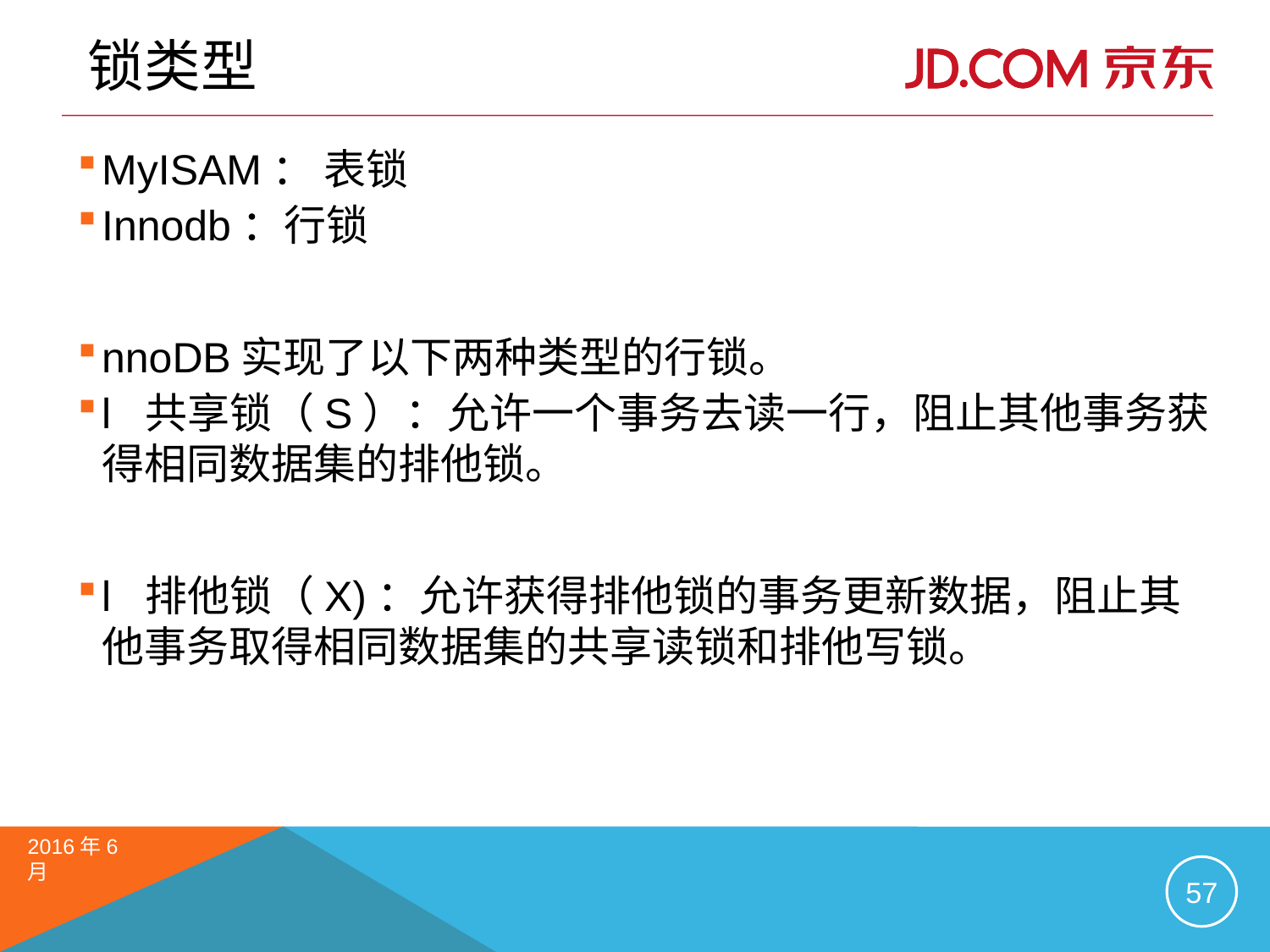

# 锁类型
MyISAM： 表锁
Innodb：行锁

nnoDB实现了以下两种类型的行锁。
l  共享锁（S）：允许一个事务去读一行，阻止其他事务获得相同数据集的排他锁。

l  排他锁（X)：允许获得排他锁的事务更新数据，阻止其他事务取得相同数据集的共享读锁和排他写锁。

2016年6月
57